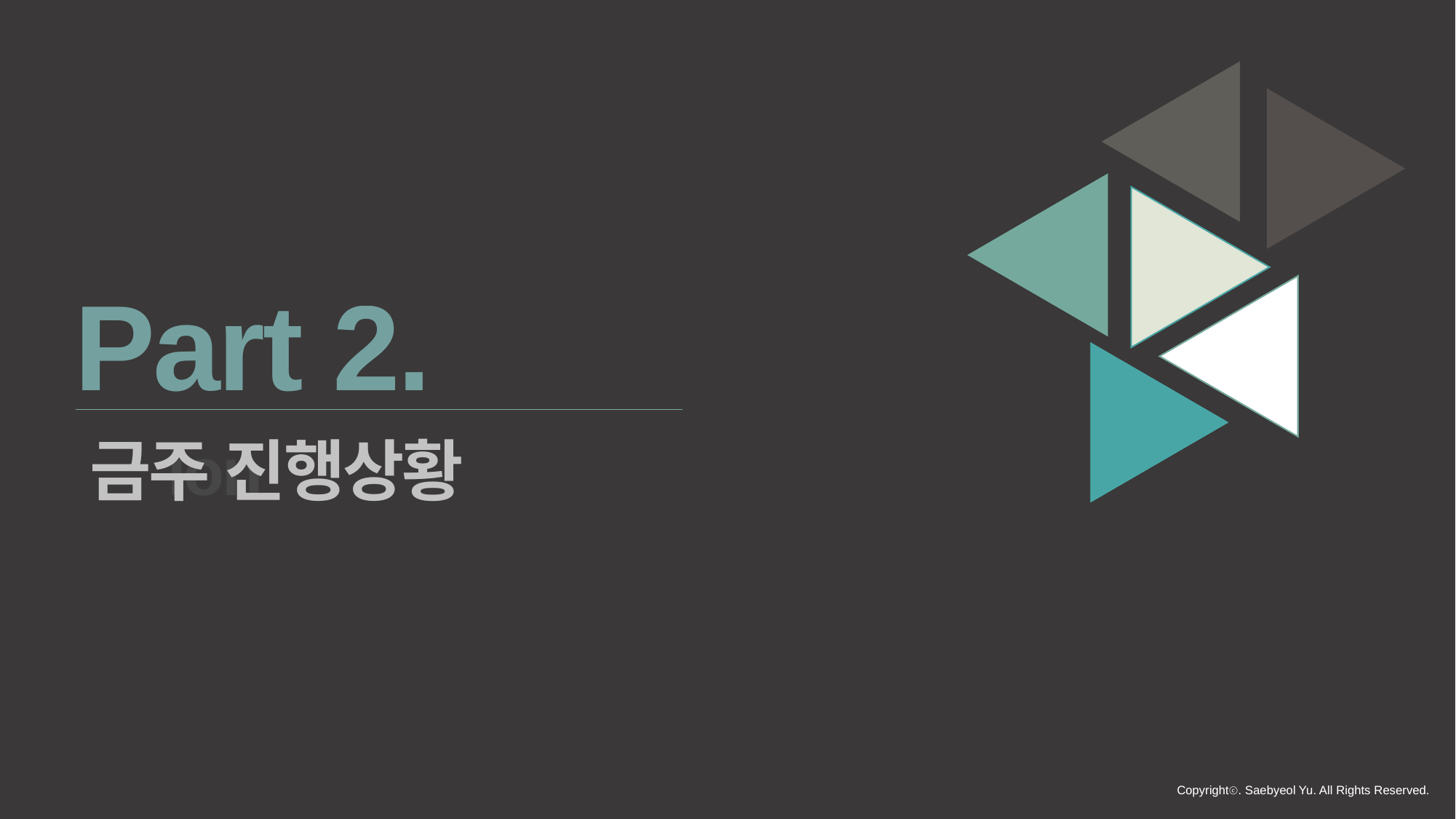

Part 2.
금주 진행상황
ion
Copyrightⓒ. Saebyeol Yu. All Rights Reserved.